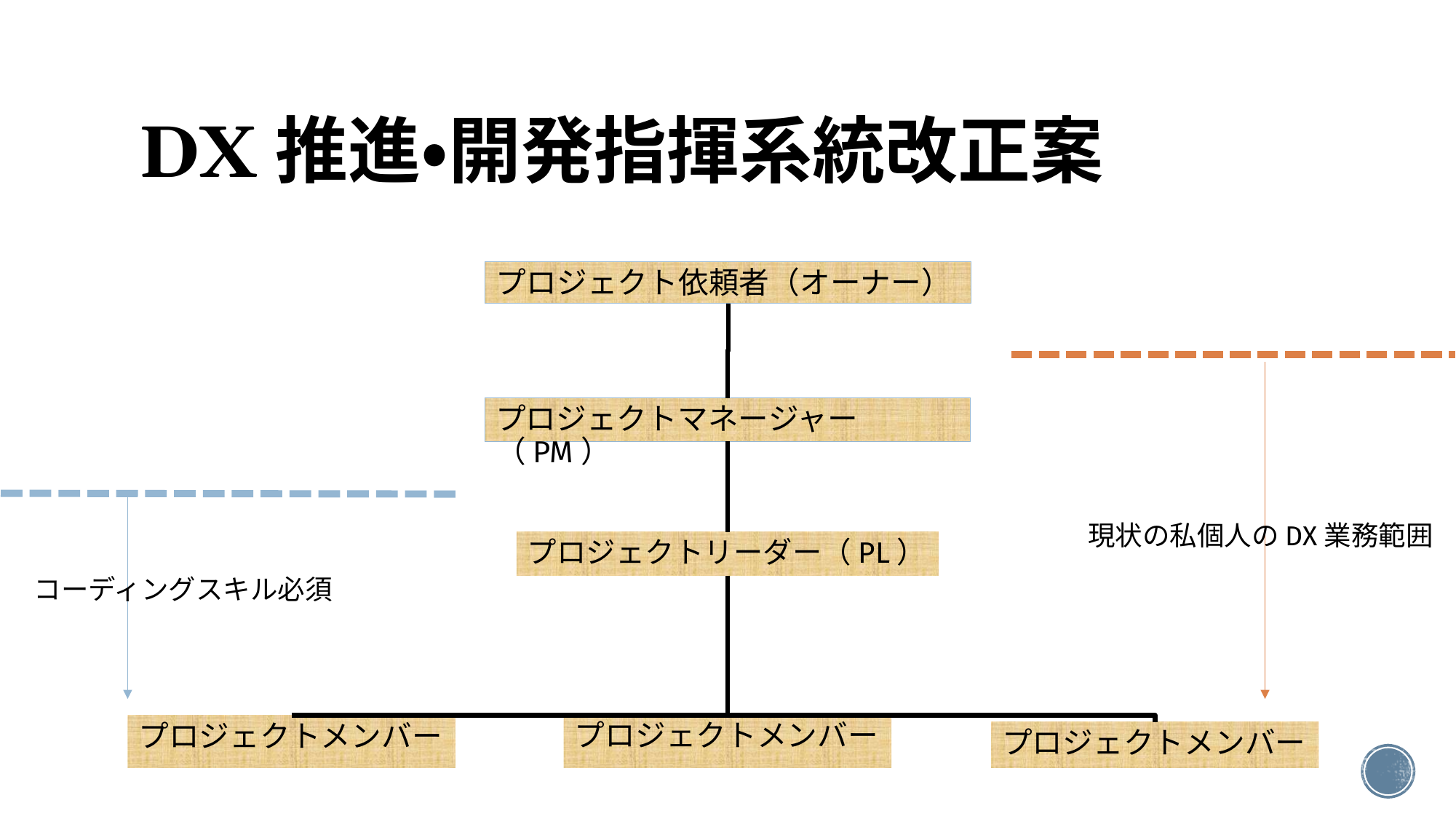

# DX推進・開発指揮系統改正案
プロジェクト依頼者（オーナー）
プロジェクトマネージャー（PM）
現状の私個人のDX業務範囲
プロジェクトリーダー（PL）

コーディングスキル必須
プロジェクトメンバー

プロジェクトメンバー
プロジェクトメンバー